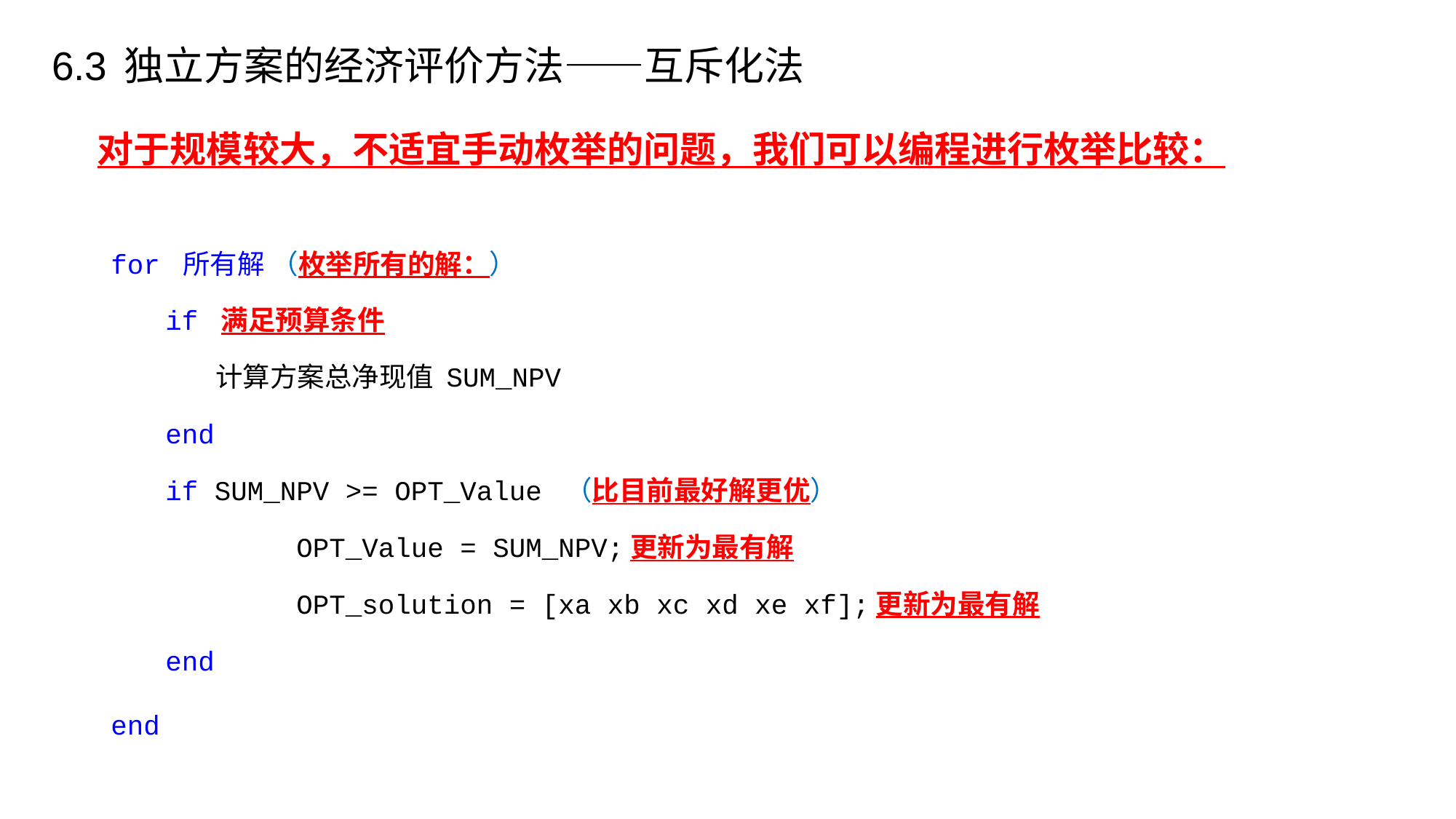

6.3 独立方案的经济评价方法——互斥化法
对于规模较大，不适宜手动枚举的问题，我们可以编程进行枚举比较：
for 所有解 （枚举所有的解：）
if 满足预算条件
       计算方案总净现值 SUM_NPV
end
if SUM_NPV >= OPT_Value （比目前最好解更优）
        OPT_Value = SUM_NPV;更新为最有解
        OPT_solution = [xa xb xc xd xe xf];更新为最有解
end
end